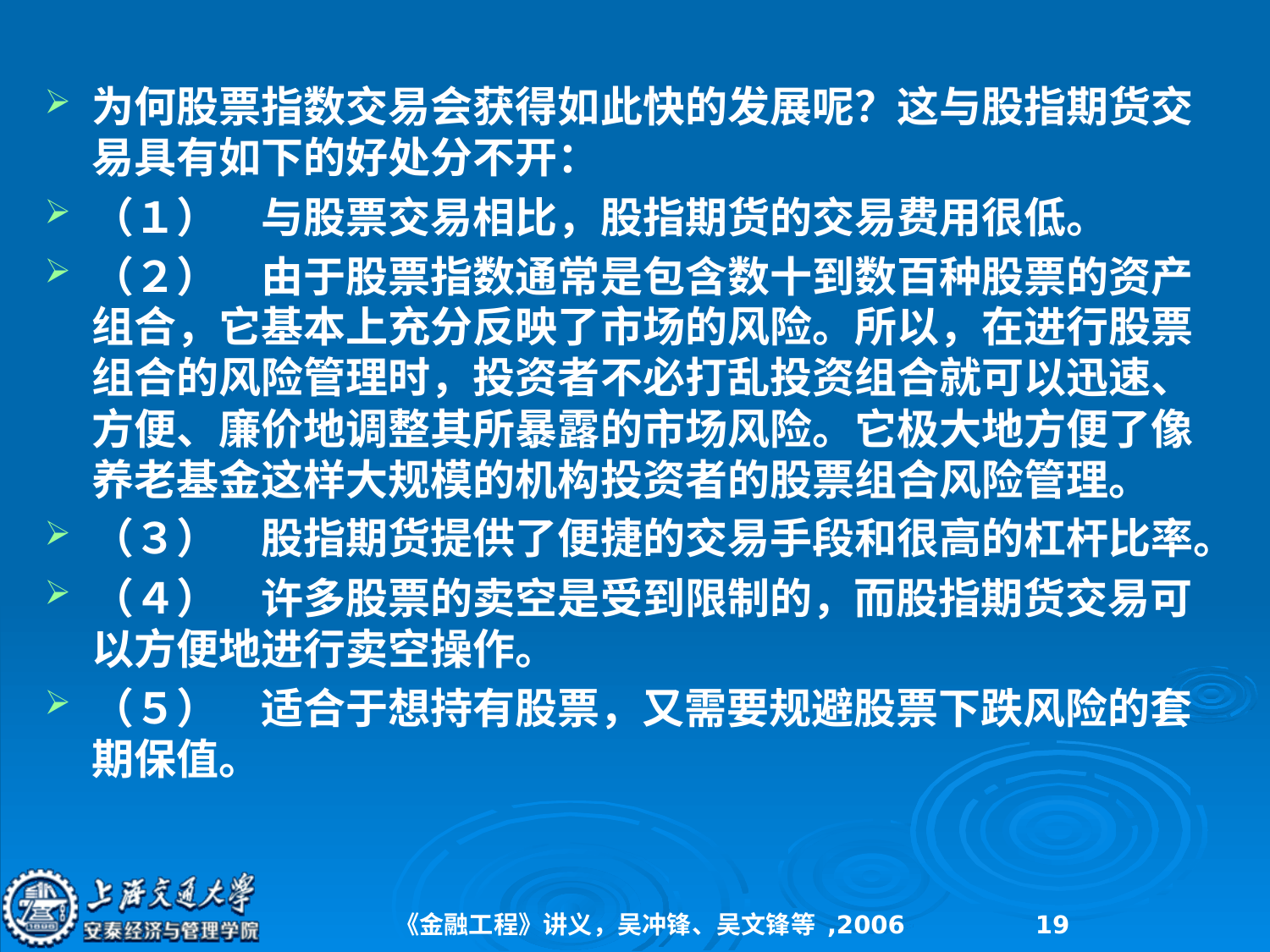

为何股票指数交易会获得如此快的发展呢？这与股指期货交易具有如下的好处分不开：
（１）　与股票交易相比，股指期货的交易费用很低。
（２）　由于股票指数通常是包含数十到数百种股票的资产组合，它基本上充分反映了市场的风险。所以，在进行股票组合的风险管理时，投资者不必打乱投资组合就可以迅速、方便、廉价地调整其所暴露的市场风险。它极大地方便了像养老基金这样大规模的机构投资者的股票组合风险管理。
（３）　股指期货提供了便捷的交易手段和很高的杠杆比率。
（４）　许多股票的卖空是受到限制的，而股指期货交易可以方便地进行卖空操作。
（５）　适合于想持有股票，又需要规避股票下跌风险的套期保值。